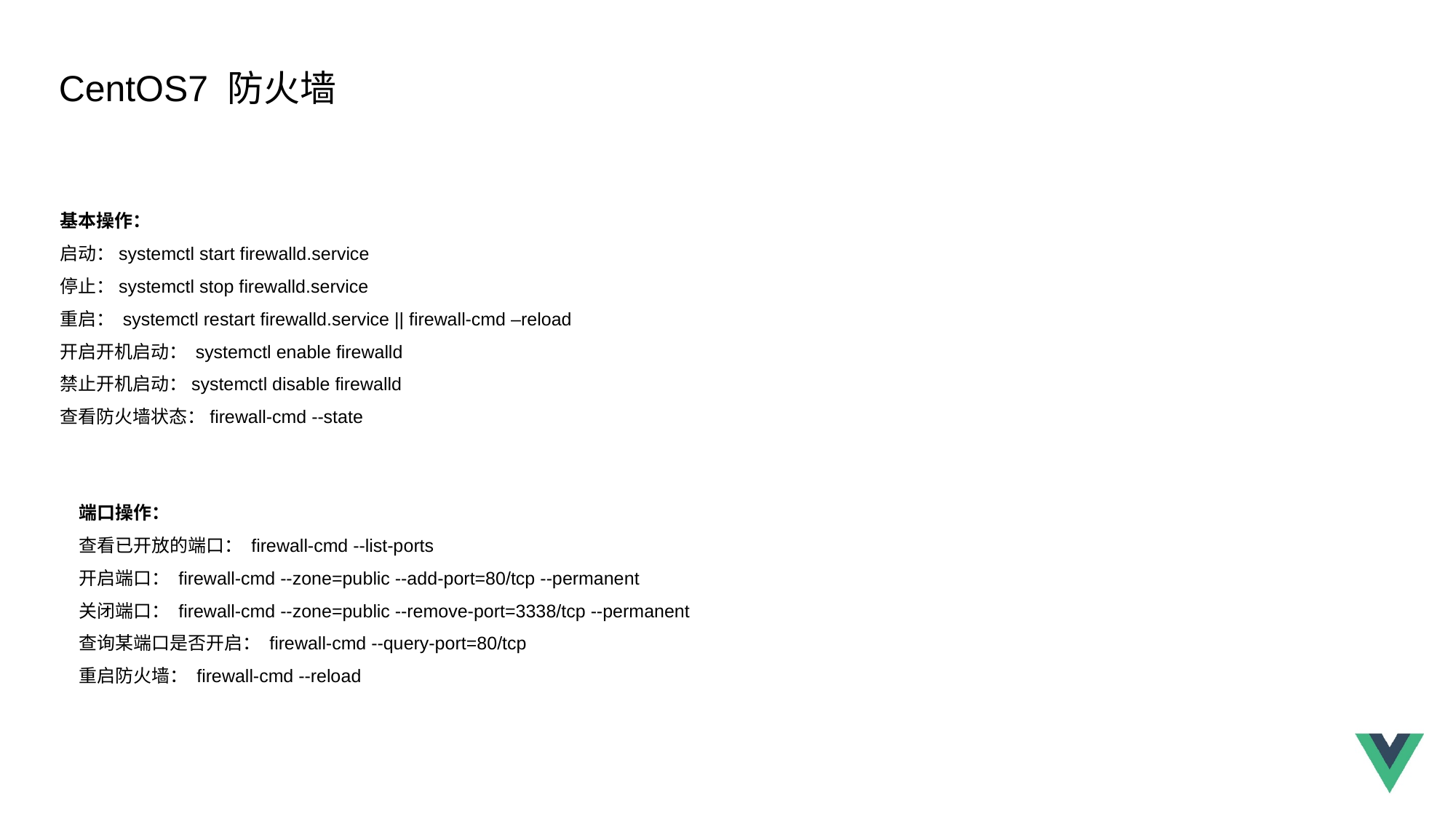

CentOS7 防火墙
基本操作：
启动：systemctl start firewalld.service
停止：systemctl stop firewalld.service
重启： systemctl restart firewalld.service || firewall-cmd –reload
开启开机启动： systemctl enable firewalld
禁止开机启动：systemctl disable firewalld
查看防火墙状态：firewall-cmd --state
端口操作：
查看已开放的端口： firewall-cmd --list-ports
开启端口： firewall-cmd --zone=public --add-port=80/tcp --permanent
关闭端口： firewall-cmd --zone=public --remove-port=3338/tcp --permanent
查询某端口是否开启： firewall-cmd --query-port=80/tcp
重启防火墙： firewall-cmd --reload